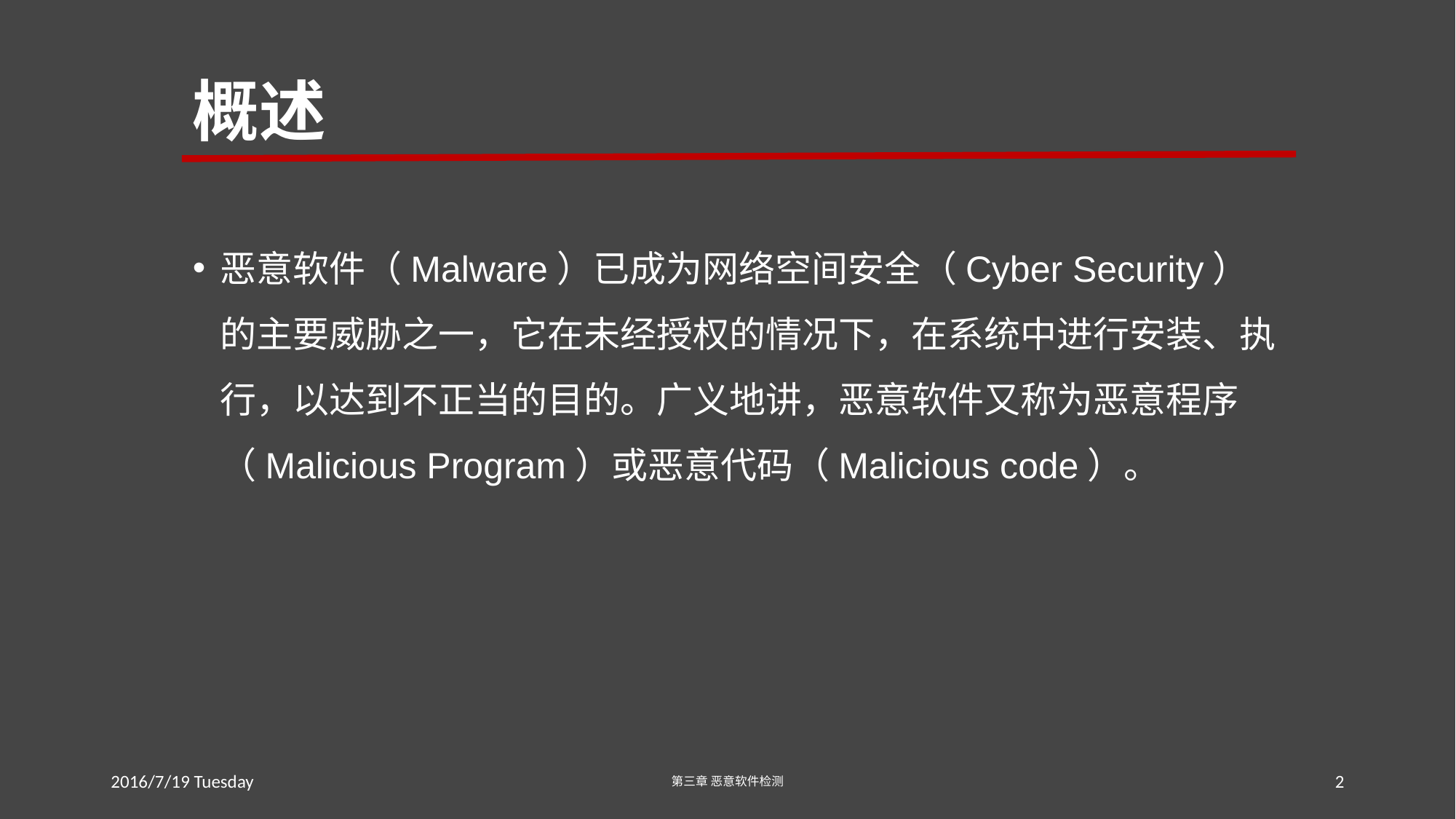

# 概述
恶意软件（Malware）已成为网络空间安全（Cyber Security）的主要威胁之一，它在未经授权的情况下，在系统中进行安装、执行，以达到不正当的目的。广义地讲，恶意软件又称为恶意程序（Malicious Program）或恶意代码（Malicious code）。
2016/7/19 Tuesday
第三章 恶意软件检测
2